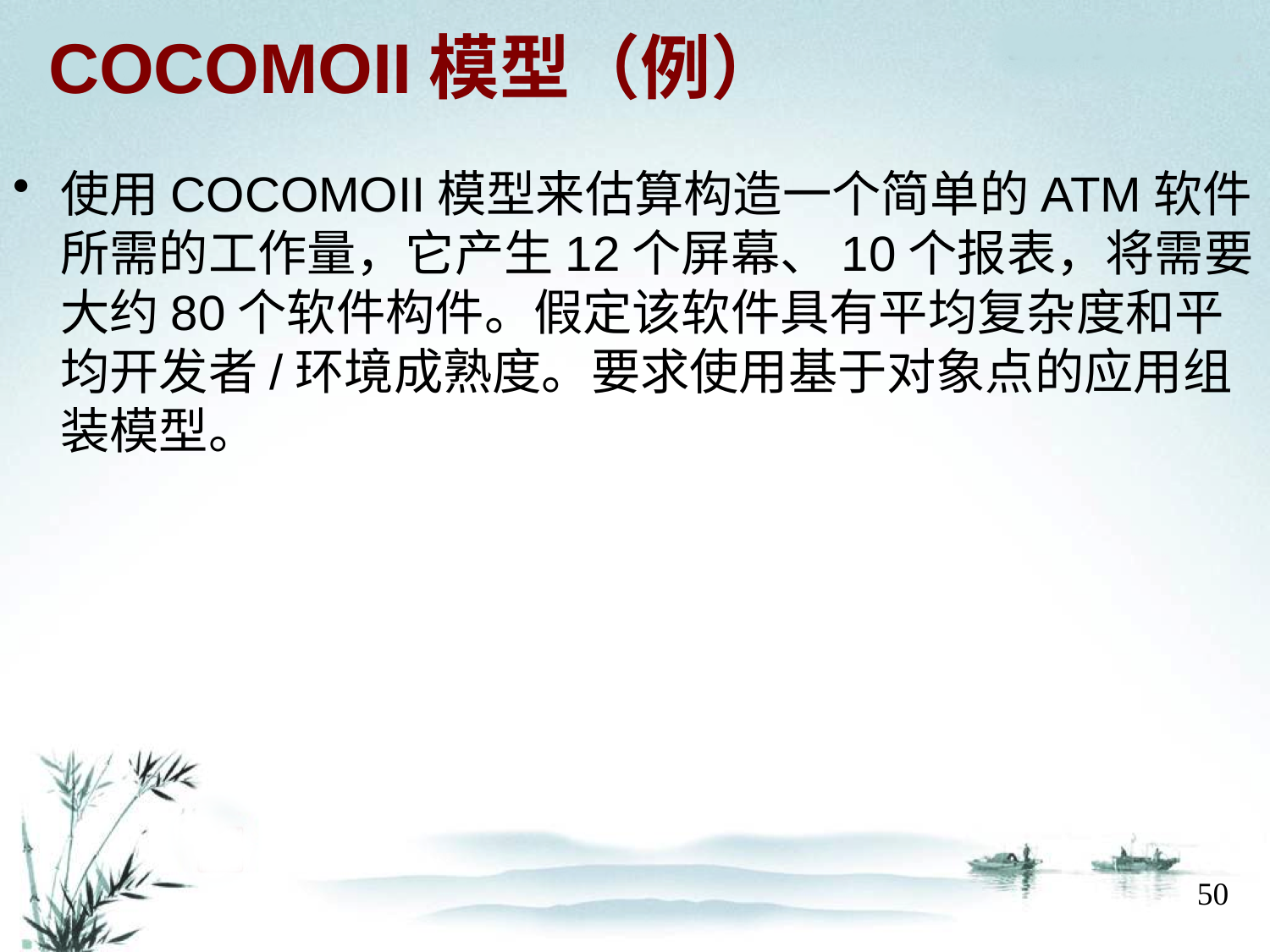

# COCOMOII模型（例）
使用COCOMOII模型来估算构造一个简单的ATM软件所需的工作量，它产生12个屏幕、10个报表，将需要大约80个软件构件。假定该软件具有平均复杂度和平均开发者/环境成熟度。要求使用基于对象点的应用组装模型。
50